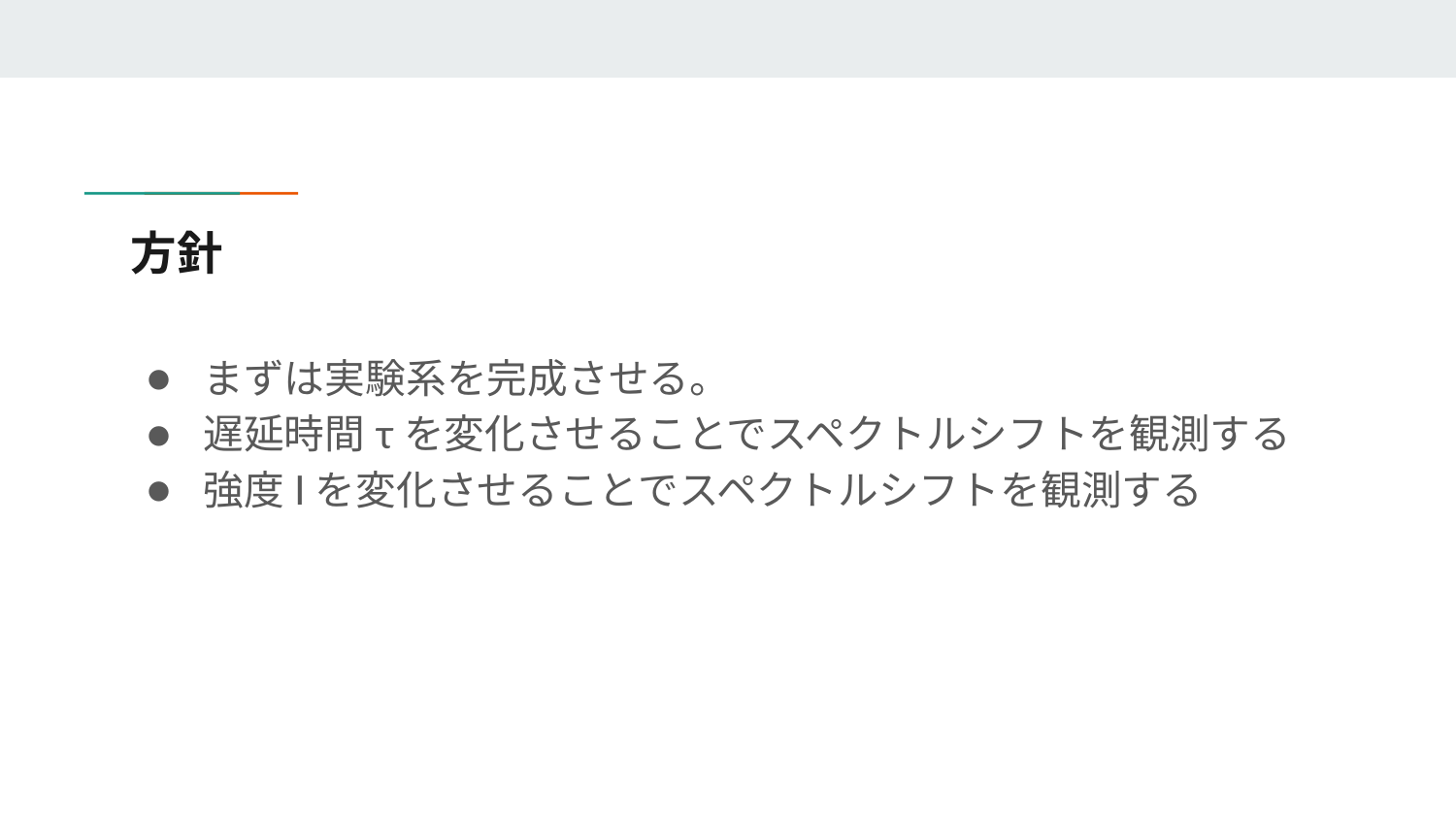

# 方針
まずは実験系を完成させる。
遅延時間τを変化させることでスペクトルシフトを観測する
強度Iを変化させることでスペクトルシフトを観測する